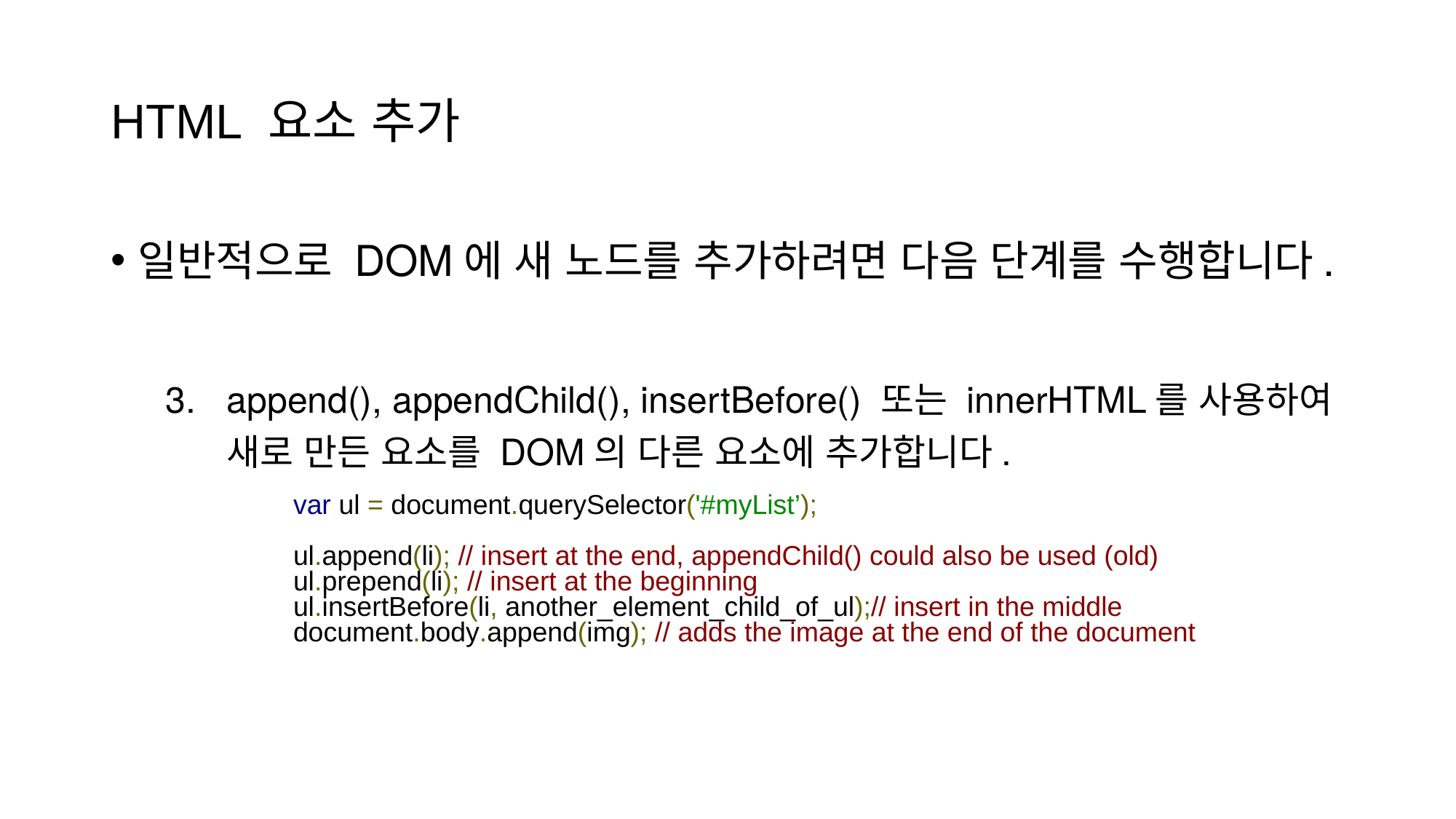

# HTML 요소 추가
일반적으로 DOM에 새 노드를 추가하려면 다음 단계를 수행합니다.

append(), appendChild(), insertBefore() 또는 innerHTML를 사용하여 새로 만든 요소를 DOM의 다른 요소에 추가합니다.

var ul = document.querySelector('#myList’);

ul.append(li); // insert at the end, appendChild() could also be used (old)
ul.prepend(li); // insert at the beginning
ul.insertBefore(li, another_element_child_of_ul);// insert in the middle
document.body.append(img); // adds the image at the end of the document